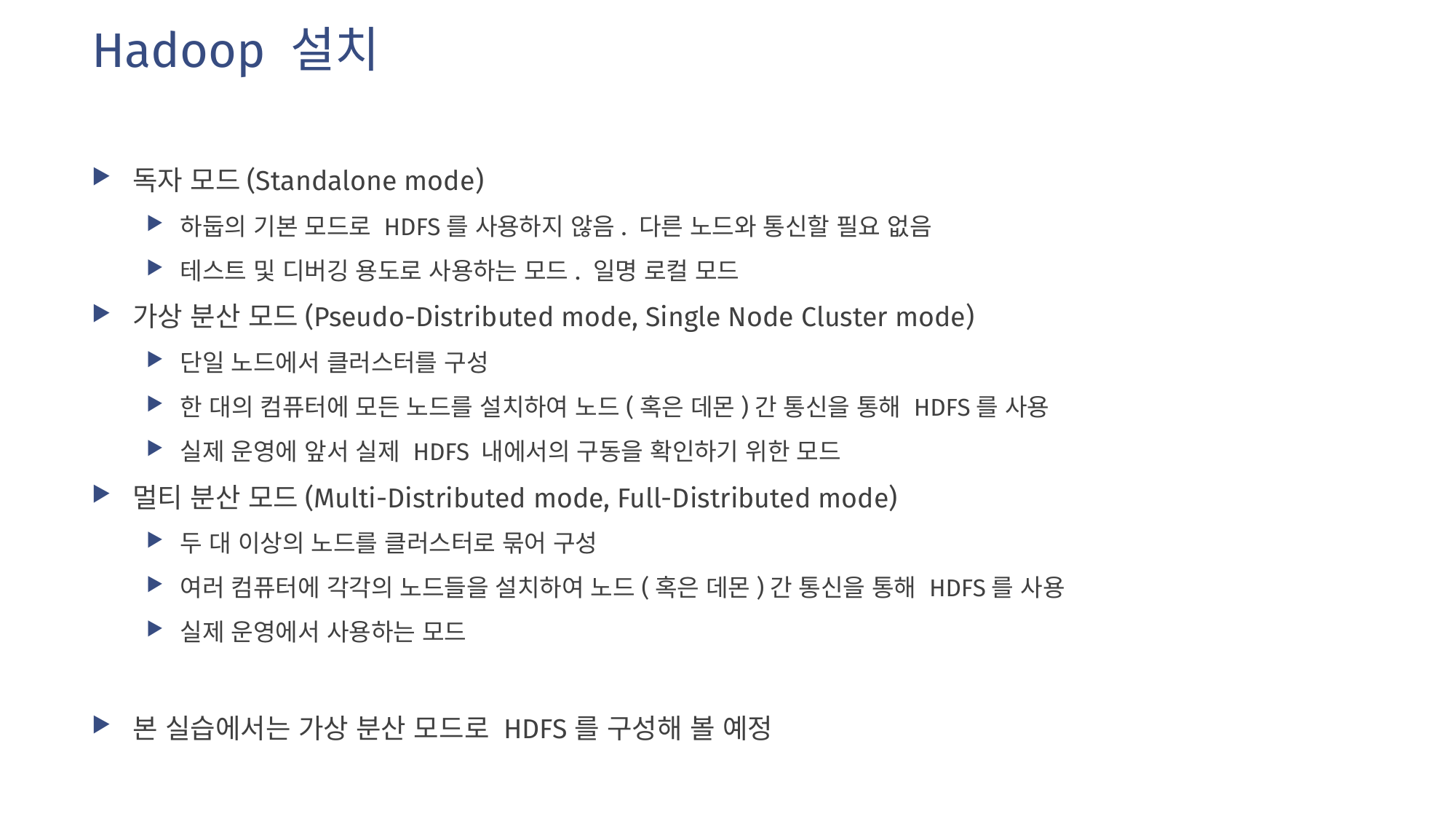

# Hadoop 설치
독자 모드(Standalone mode)
하둡의 기본 모드로 HDFS를 사용하지 않음. 다른 노드와 통신할 필요 없음
테스트 및 디버깅 용도로 사용하는 모드. 일명 로컬 모드
가상 분산 모드(Pseudo-Distributed mode, Single Node Cluster mode)
단일 노드에서 클러스터를 구성
한 대의 컴퓨터에 모든 노드를 설치하여 노드(혹은 데몬)간 통신을 통해 HDFS를 사용
실제 운영에 앞서 실제 HDFS 내에서의 구동을 확인하기 위한 모드
멀티 분산 모드(Multi-Distributed mode, Full-Distributed mode)
두 대 이상의 노드를 클러스터로 묶어 구성
여러 컴퓨터에 각각의 노드들을 설치하여 노드(혹은 데몬)간 통신을 통해 HDFS를 사용
실제 운영에서 사용하는 모드

본 실습에서는 가상 분산 모드로 HDFS를 구성해 볼 예정